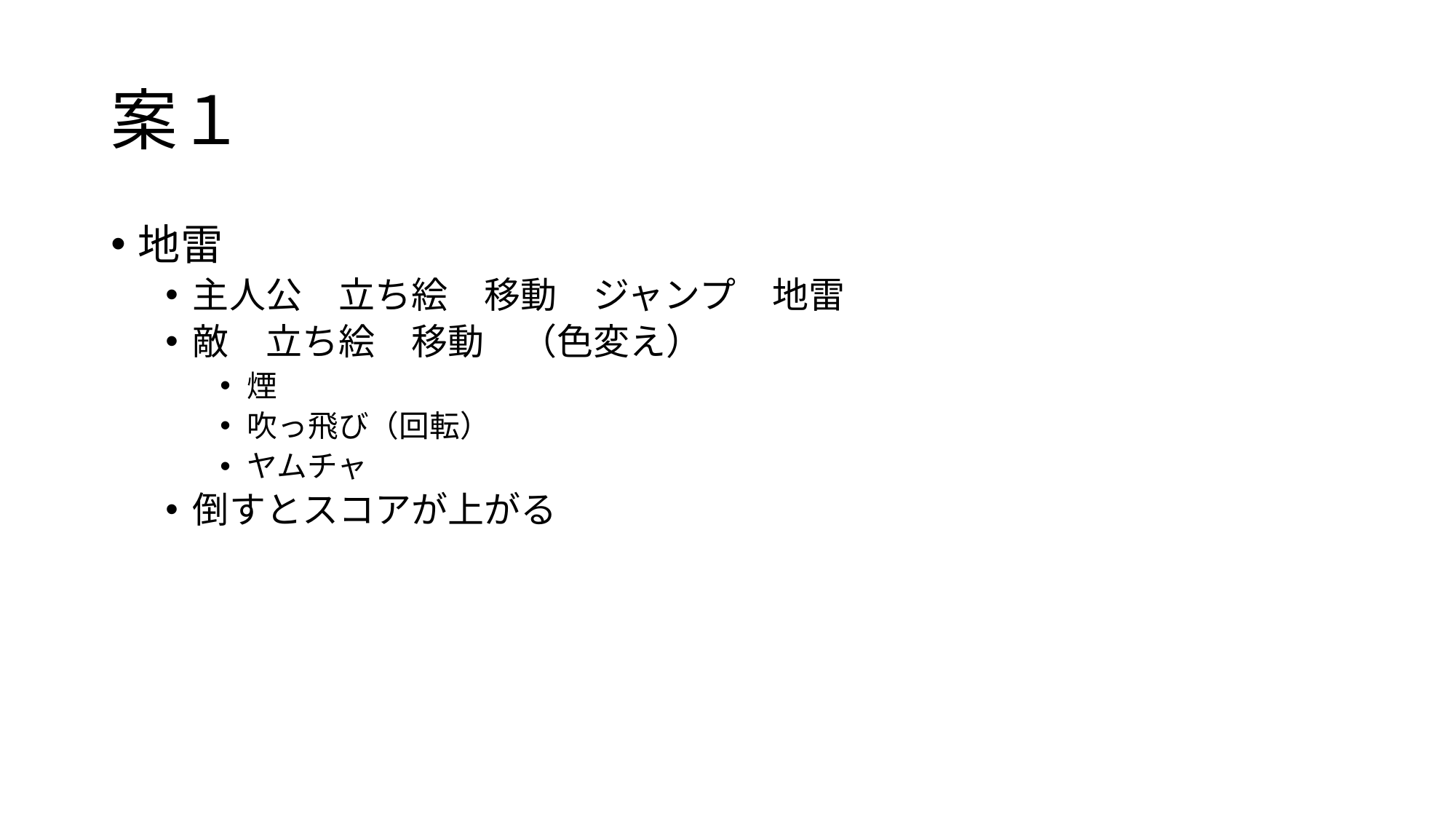

# 案１
地雷
主人公　立ち絵　移動　ジャンプ　地雷
敵　立ち絵　移動　（色変え）
煙
吹っ飛び（回転）
ヤムチャ
倒すとスコアが上がる